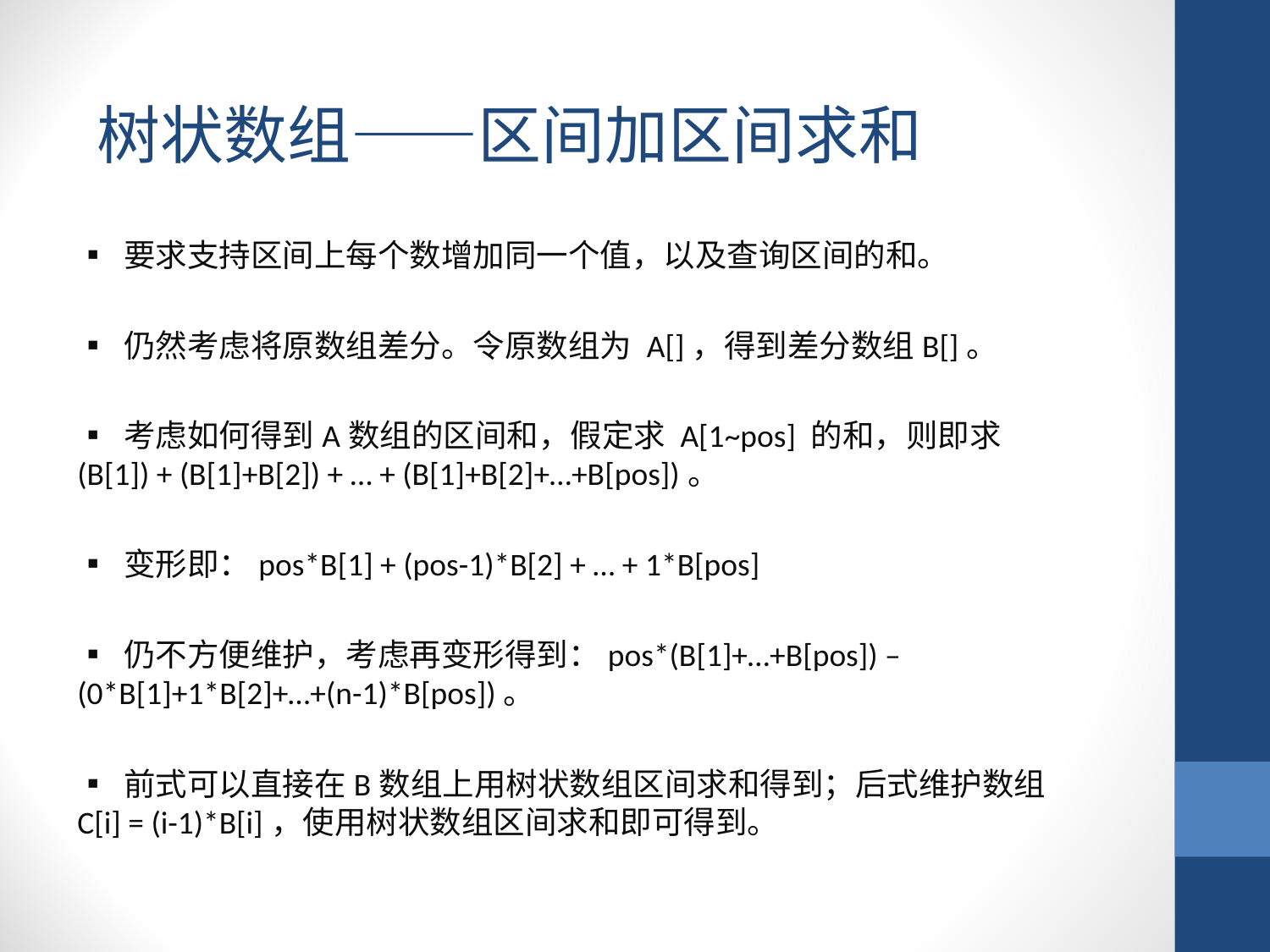

树状数组——区间加区间求和
▪ 要求支持区间上每个数增加同一个值，以及查询区间的和。
▪ 仍然考虑将原数组差分。令原数组为 A[]，得到差分数组B[]。
▪ 考虑如何得到A数组的区间和，假定求 A[1~pos] 的和，则即求 (B[1]) + (B[1]+B[2]) + … + (B[1]+B[2]+…+B[pos])。
▪ 变形即：pos*B[1] + (pos-1)*B[2] + … + 1*B[pos]
▪ 仍不方便维护，考虑再变形得到：pos*(B[1]+…+B[pos]) – (0*B[1]+1*B[2]+…+(n-1)*B[pos])。
▪ 前式可以直接在B数组上用树状数组区间求和得到；后式维护数组 C[i] = (i-1)*B[i]，使用树状数组区间求和即可得到。